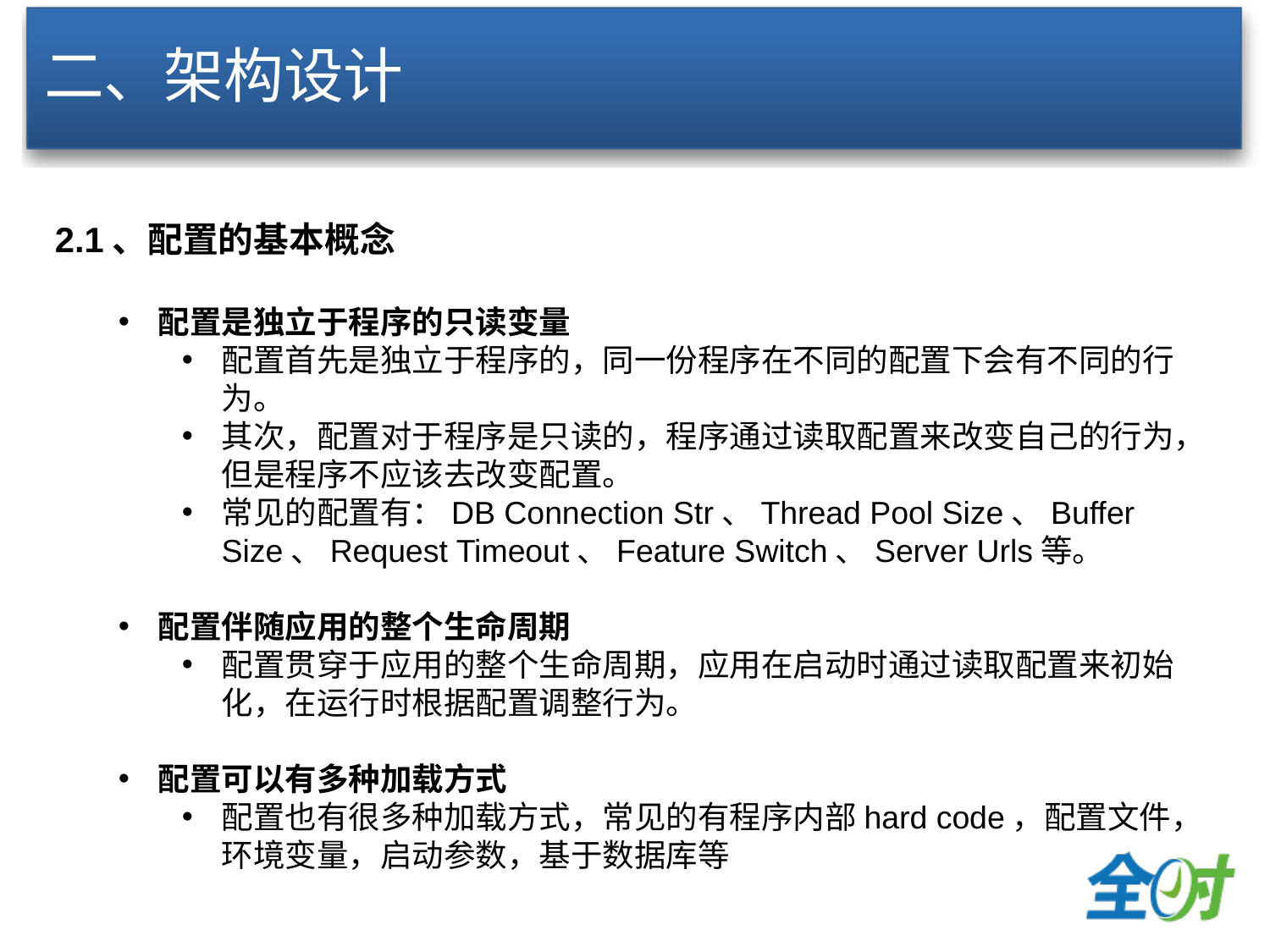

# 二、架构设计
2.1、配置的基本概念

配置是独立于程序的只读变量
配置首先是独立于程序的，同一份程序在不同的配置下会有不同的行为。
其次，配置对于程序是只读的，程序通过读取配置来改变自己的行为，但是程序不应该去改变配置。
常见的配置有：DB Connection Str、Thread Pool Size、Buffer Size、Request Timeout、Feature Switch、Server Urls等。

配置伴随应用的整个生命周期
配置贯穿于应用的整个生命周期，应用在启动时通过读取配置来初始化，在运行时根据配置调整行为。

配置可以有多种加载方式
配置也有很多种加载方式，常见的有程序内部hard code，配置文件，环境变量，启动参数，基于数据库等